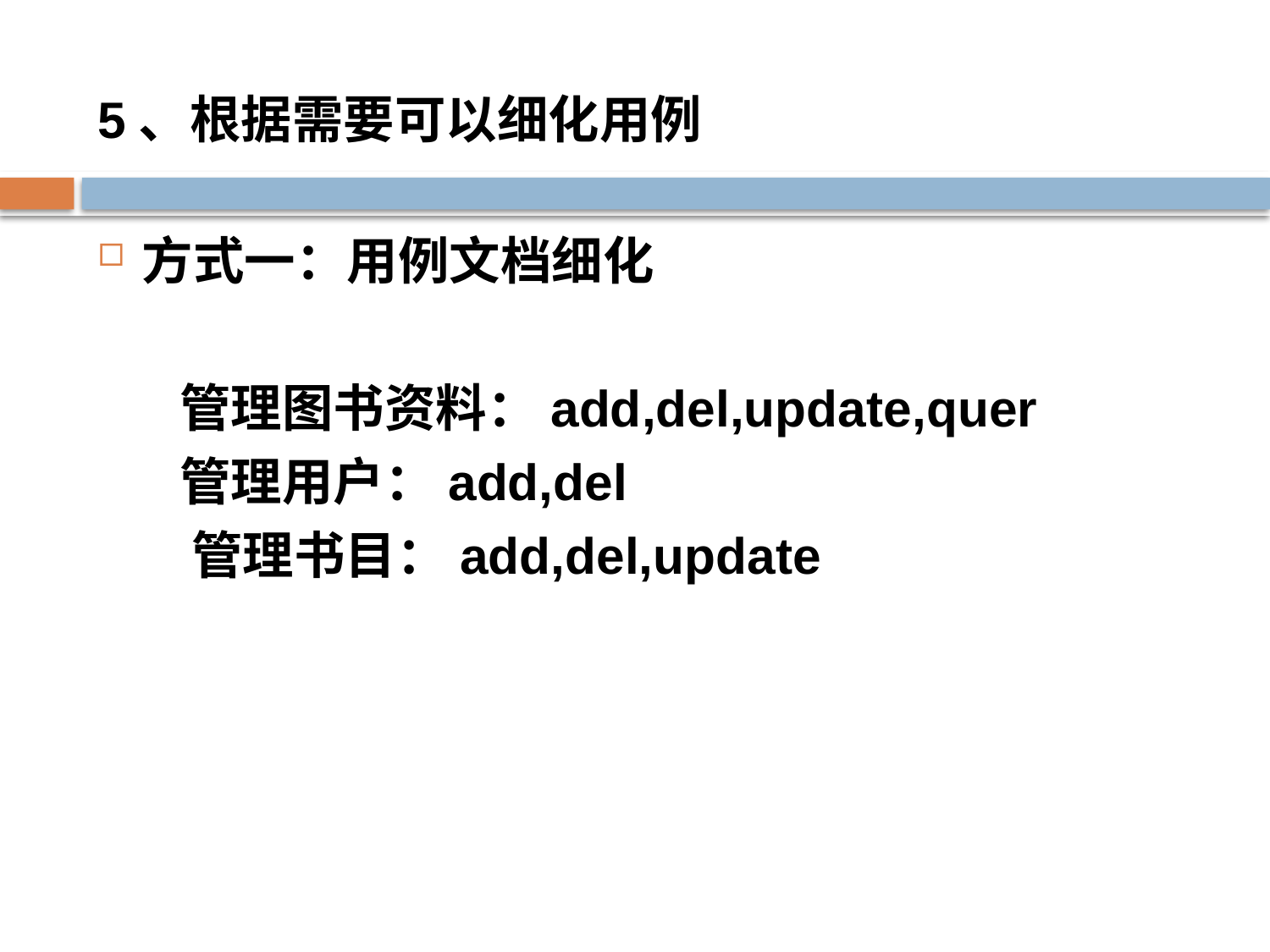

# 5、根据需要可以细化用例
方式一：用例文档细化

      管理图书资料：add,del,update,quer
      管理用户：add,del
       管理书目：add,del,update